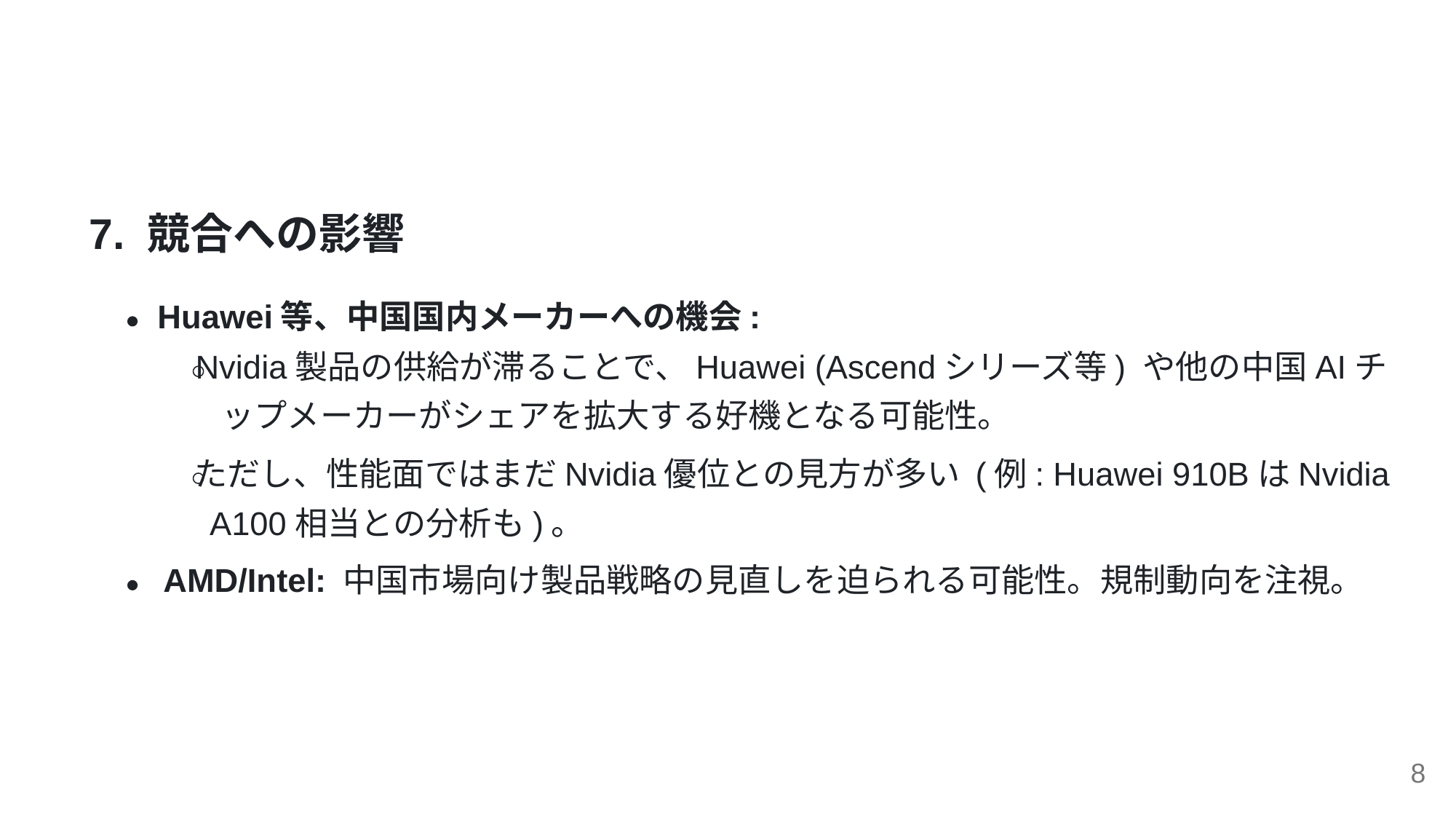

7. 競合への影響
Huawei等、中国国内メーカーへの機会:

Nvidia製品の供給が滞ることで、Huawei (Ascendシリーズ等) や他の中国AIチ

ップメーカーがシェアを拡⼤する好機となる可能性。
ただし、性能⾯ではまだNvidia優位との⾒⽅が多い (例: Huawei 910BはNvidia

A100相当との分析も)。
AMD/Intel: 中国市場向け製品戦略の⾒直しを迫られる可能性。規制動向を注視。

8